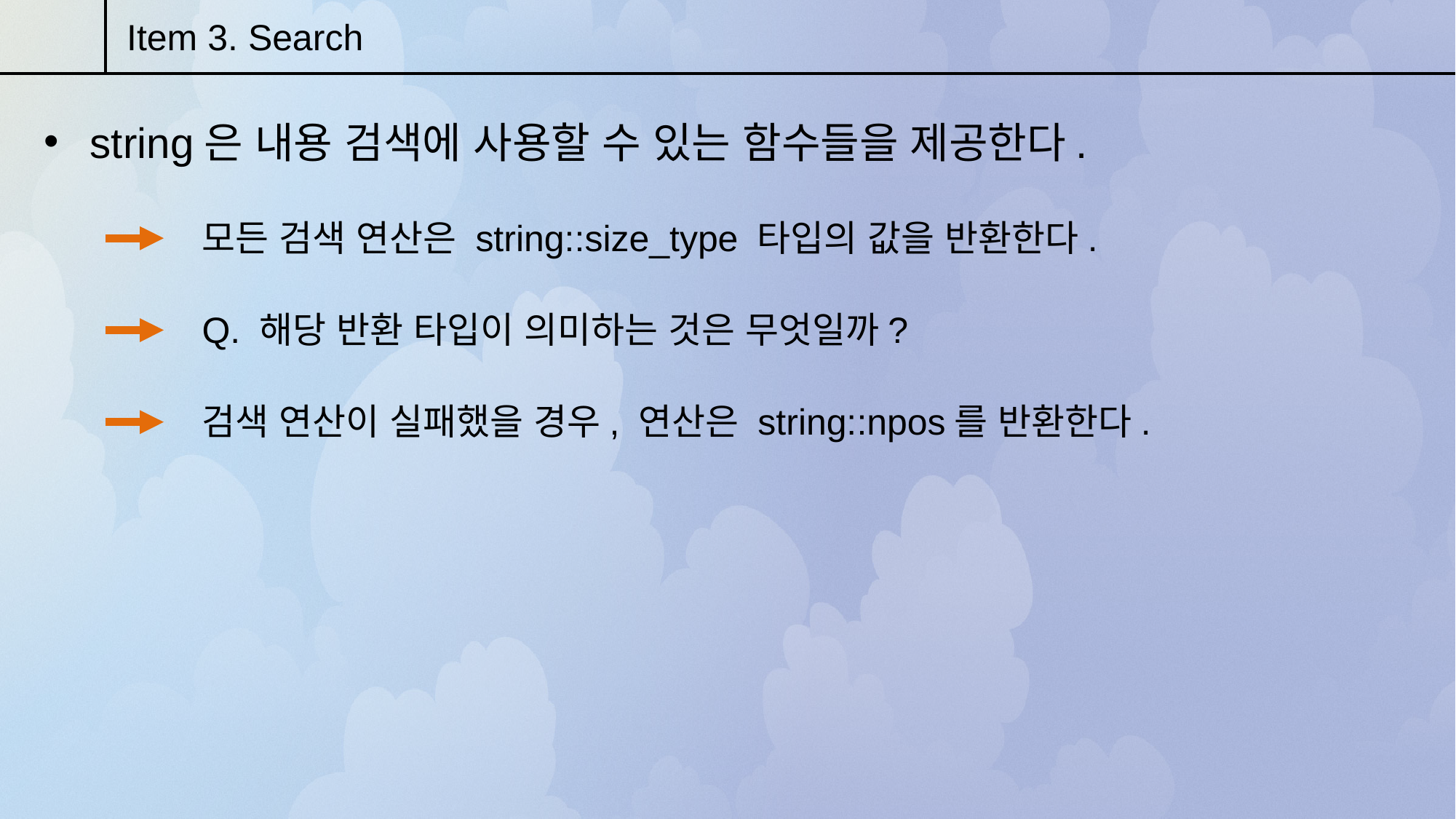

Item 3. Search
 string은 내용 검색에 사용할 수 있는 함수들을 제공한다.
모든 검색 연산은 string::size_type 타입의 값을 반환한다.
Q. 해당 반환 타입이 의미하는 것은 무엇일까?
검색 연산이 실패했을 경우, 연산은 string::npos를 반환한다.